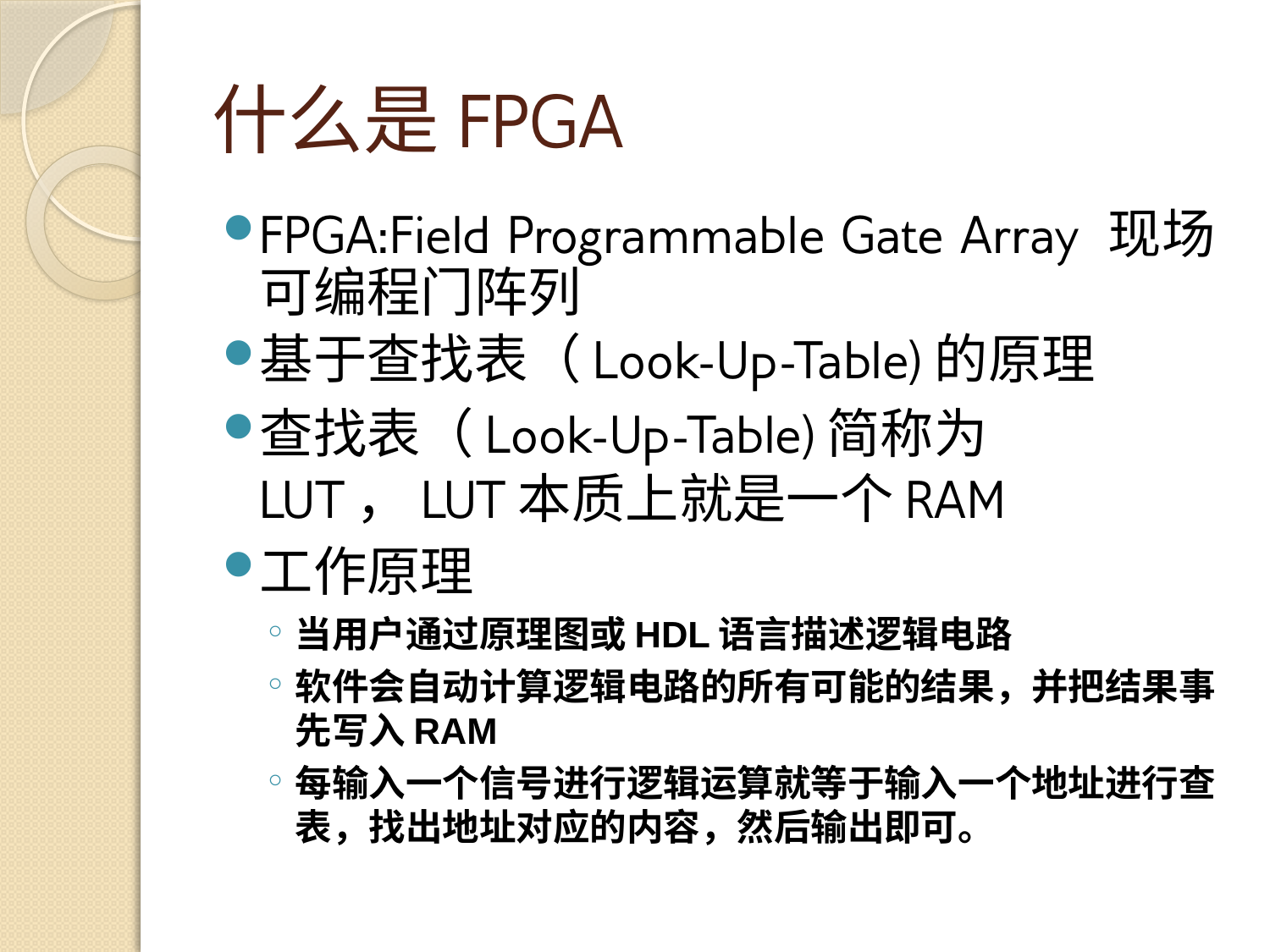

# 什么是FPGA
FPGA:Field Programmable Gate Array 现场可编程门阵列
基于查找表（Look-Up-Table)的原理
查找表（Look-Up-Table)简称为LUT，LUT本质上就是一个RAM
工作原理
当用户通过原理图或HDL语言描述逻辑电路
软件会自动计算逻辑电路的所有可能的结果，并把结果事先写入RAM
每输入一个信号进行逻辑运算就等于输入一个地址进行查表，找出地址对应的内容，然后输出即可。